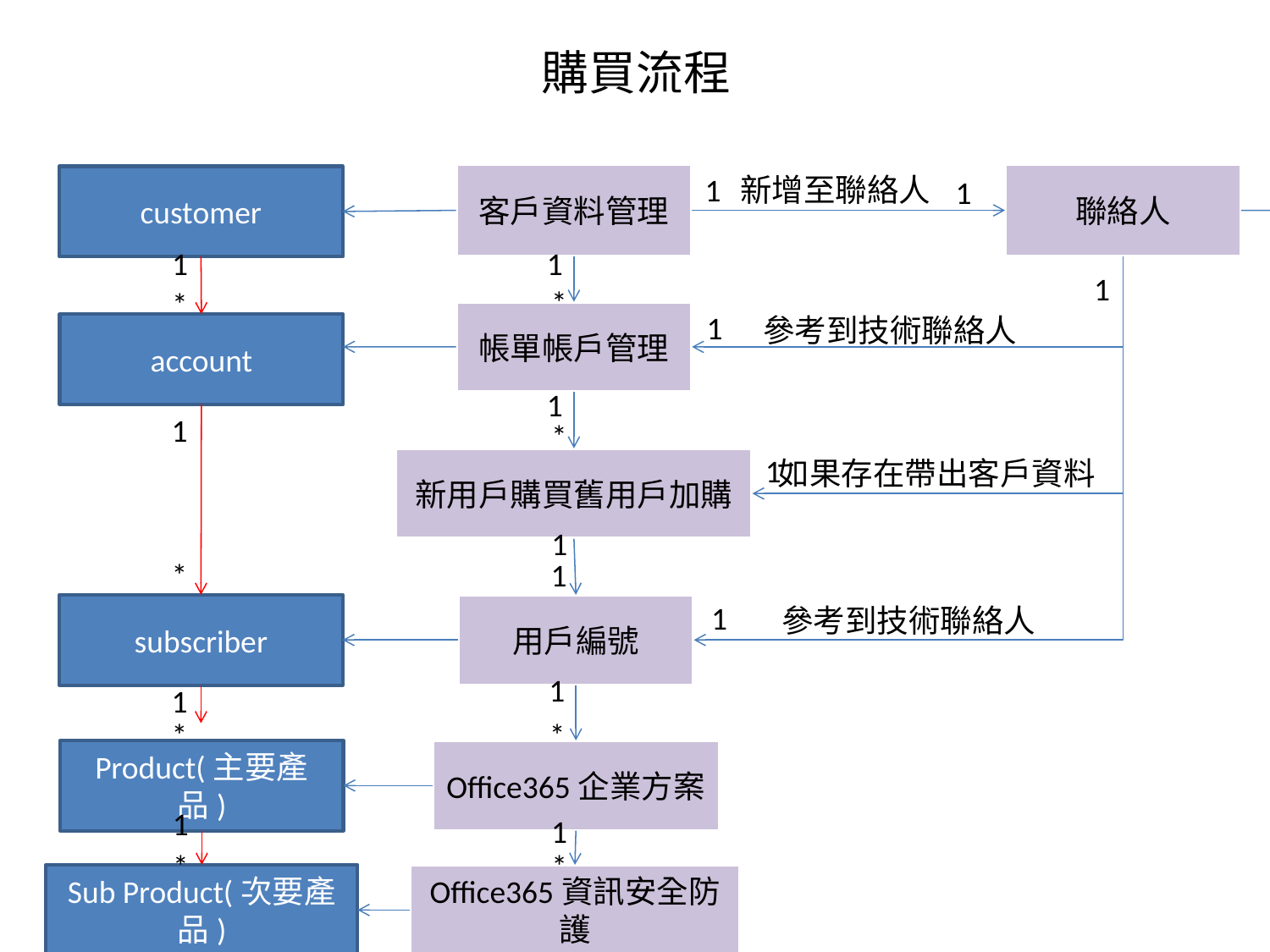

# 購買流程
新增至聯絡人
客戶統編
客戶資料管理
1
聯絡人
customer
1
1
1
1
*
*
帳單帳戶管理
1
參考到技術聯絡人
account
1
1
*
1
如果存在帶出客戶資料
新用戶購買舊用戶加購
1
*
1
1
用戶編號
subscriber
參考到技術聯絡人
1
1
*
*
Product(主要產品)
Office365企業方案
1
1
*
*
Sub Product(次要產品)
Office365資訊安全防護